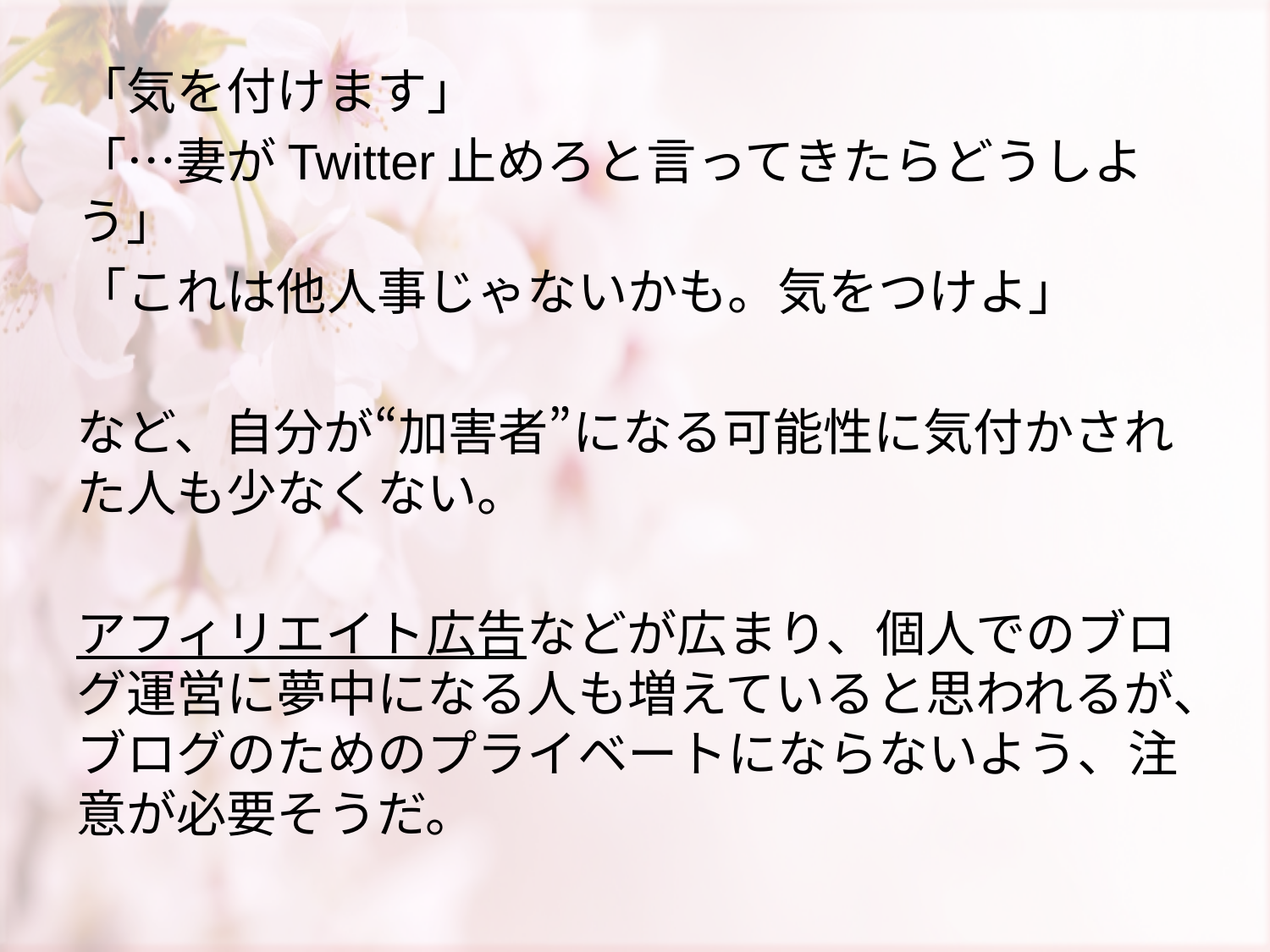

「気を付けます」
「…妻がTwitter止めろと言ってきたらどうしよう」
「これは他人事じゃないかも。気をつけよ」

など、自分が“加害者”になる可能性に気付かされた人も少なくない。

アフィリエイト広告などが広まり、個人でのブログ運営に夢中になる人も増えていると思われるが、ブログのためのプライベートにならないよう、注意が必要そうだ。